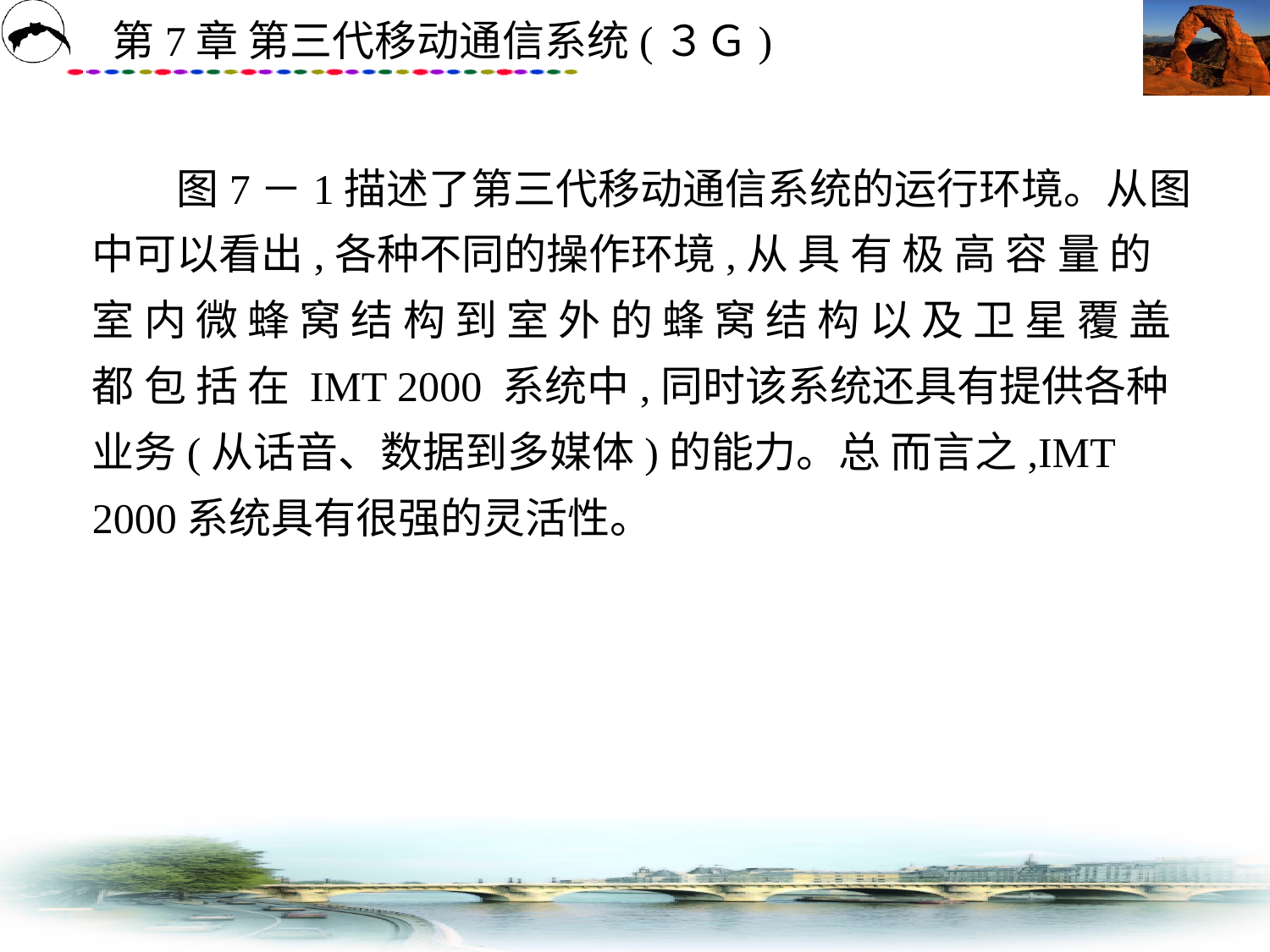

# 图7－1描述了第三代移动通信系统的运行环境。从图中可以看出,各种不同的操作环境,从 具 有 极 高 容 量 的 室 内 微 蜂 窝 结 构 到 室 外 的 蜂 窝 结 构 以 及 卫 星 覆 盖 都 包 括 在 IMT 2000 系统中,同时该系统还具有提供各种业务(从话音、数据到多媒体)的能力。总 而言之,IMT 2000系统具有很强的灵活性。